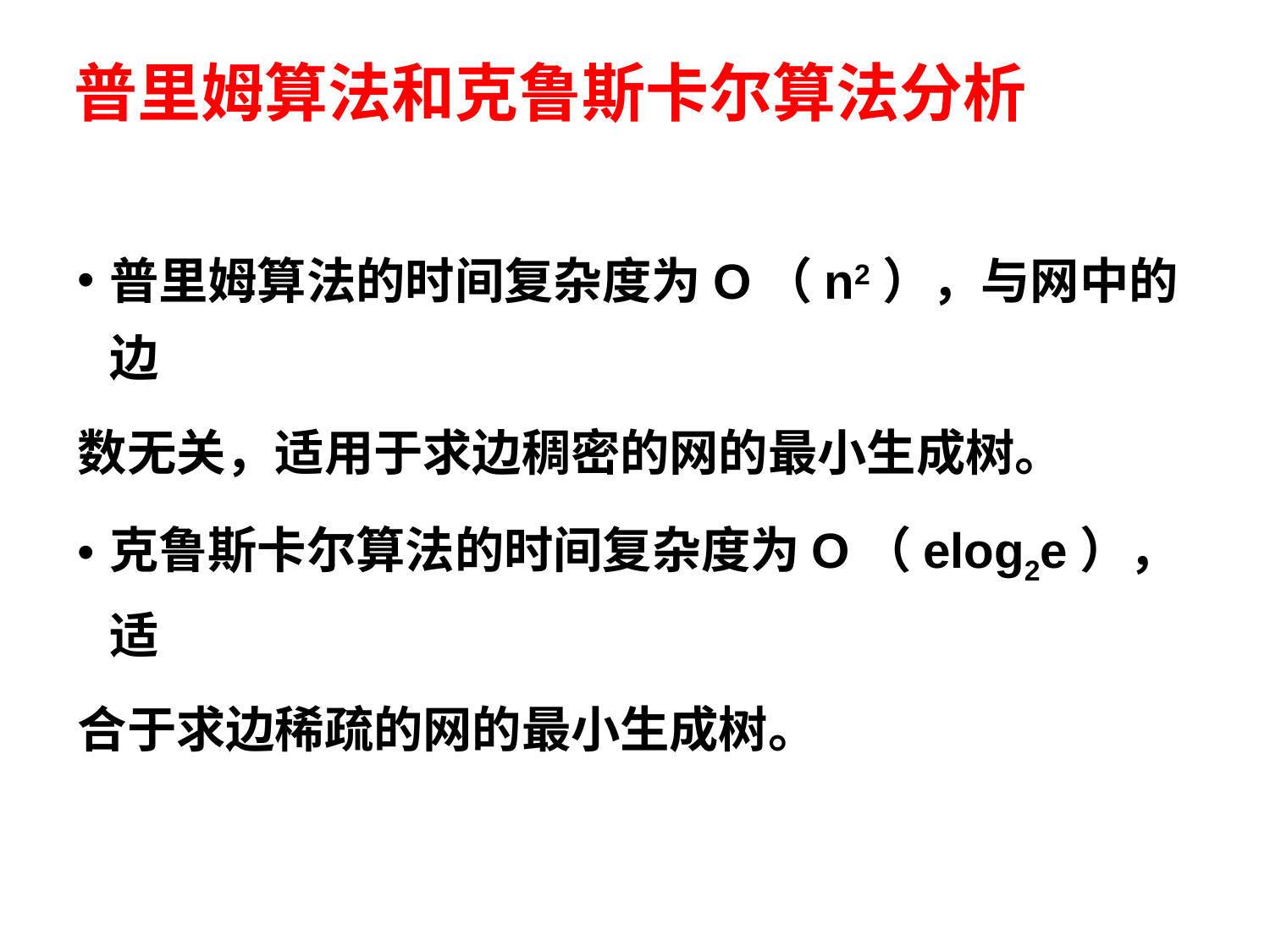

# 普里姆算法和克鲁斯卡尔算法分析
普里姆算法的时间复杂度为O（n2），与网中的边
数无关，适用于求边稠密的网的最小生成树。
克鲁斯卡尔算法的时间复杂度为O（elog2e），适
合于求边稀疏的网的最小生成树。